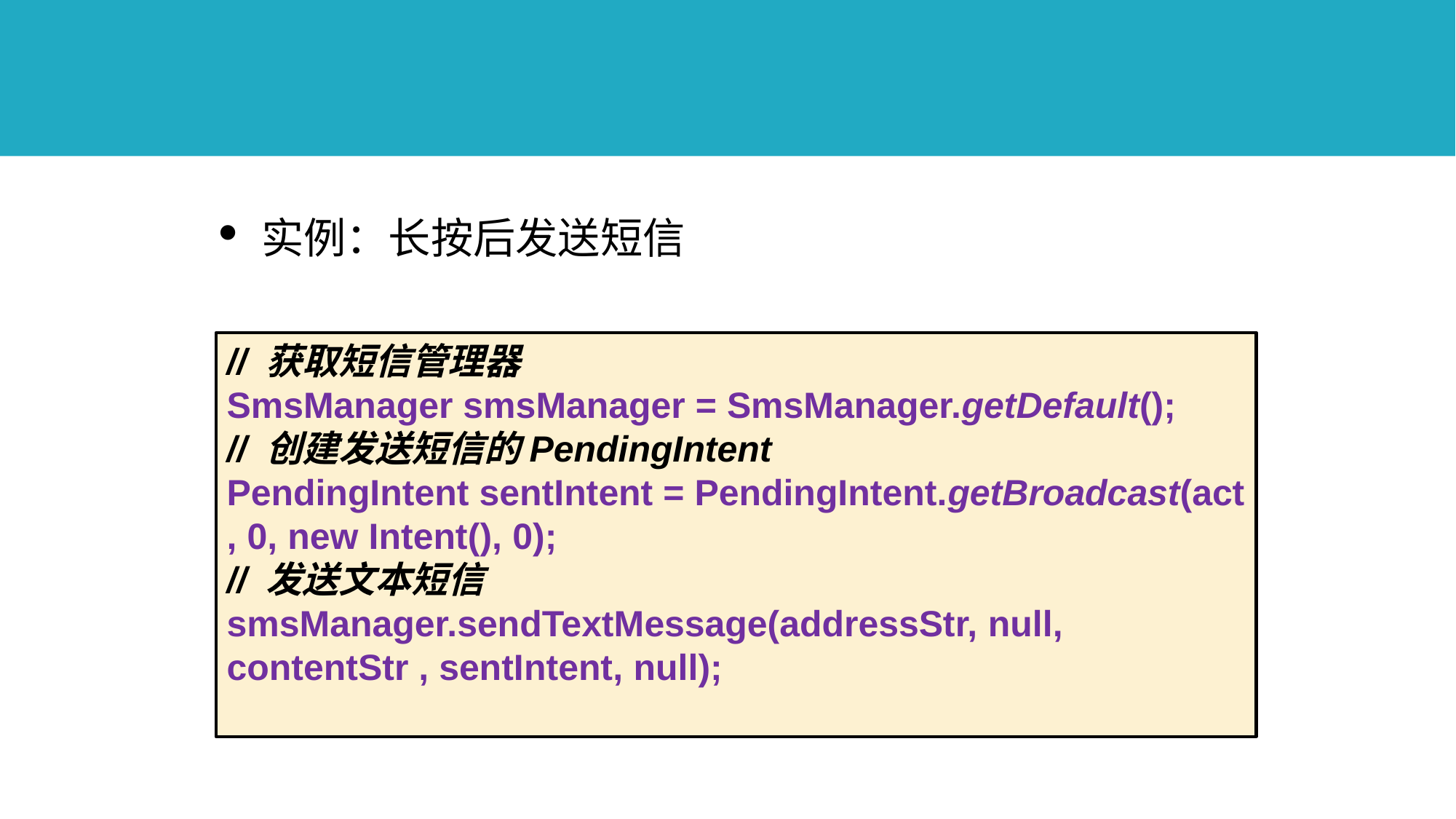

#
实例：长按后发送短信

// 获取短信管理器
SmsManager smsManager = SmsManager.getDefault();
// 创建发送短信的PendingIntent
PendingIntent sentIntent = PendingIntent.getBroadcast(act , 0, new Intent(), 0);
// 发送文本短信
smsManager.sendTextMessage(addressStr, null, contentStr , sentIntent, null);